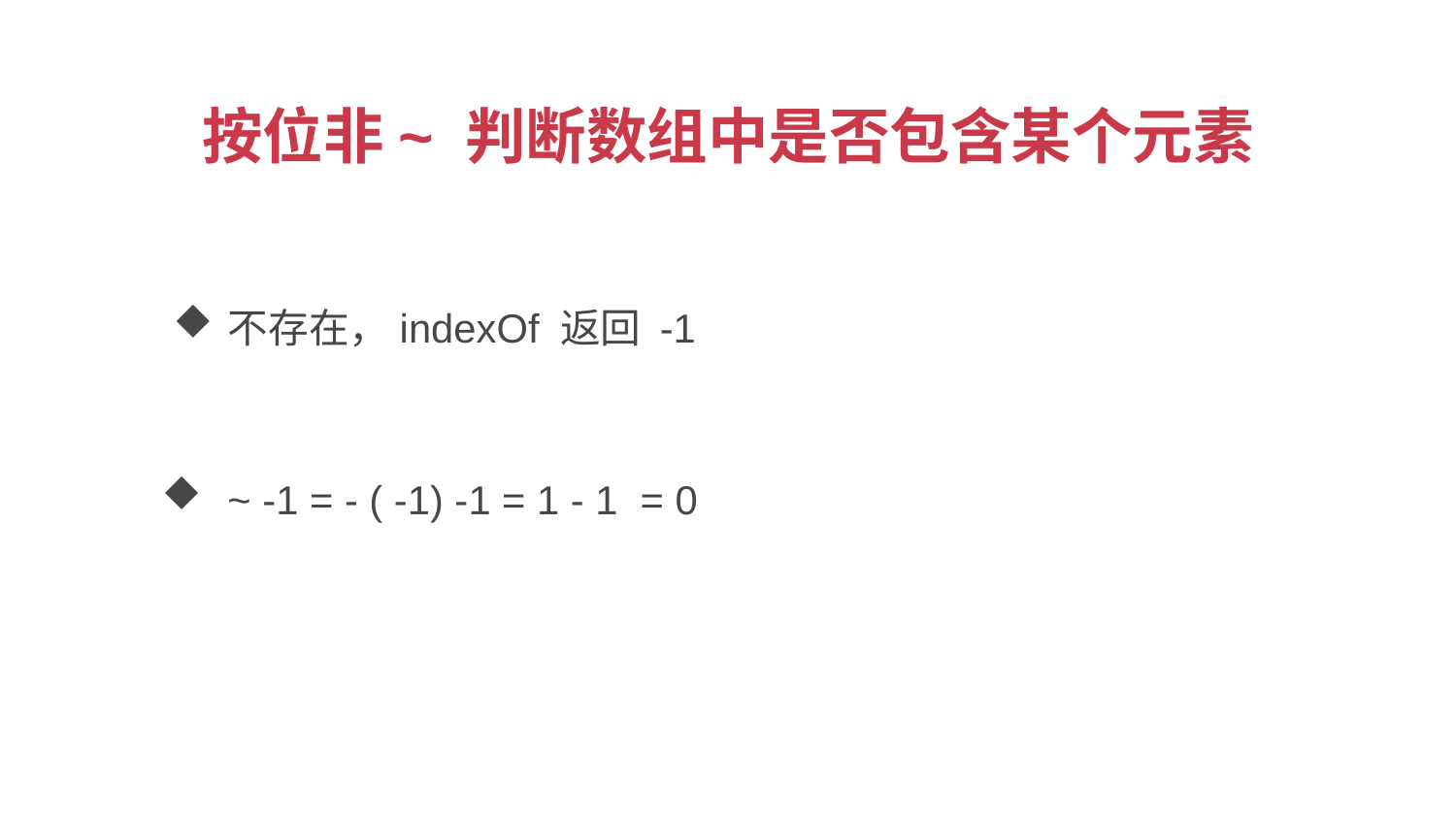

按位非~ 判断数组中是否包含某个元素
不存在，indexOf 返回 -1
 ~ -1 = - ( -1) -1 = 1 - 1  = 0